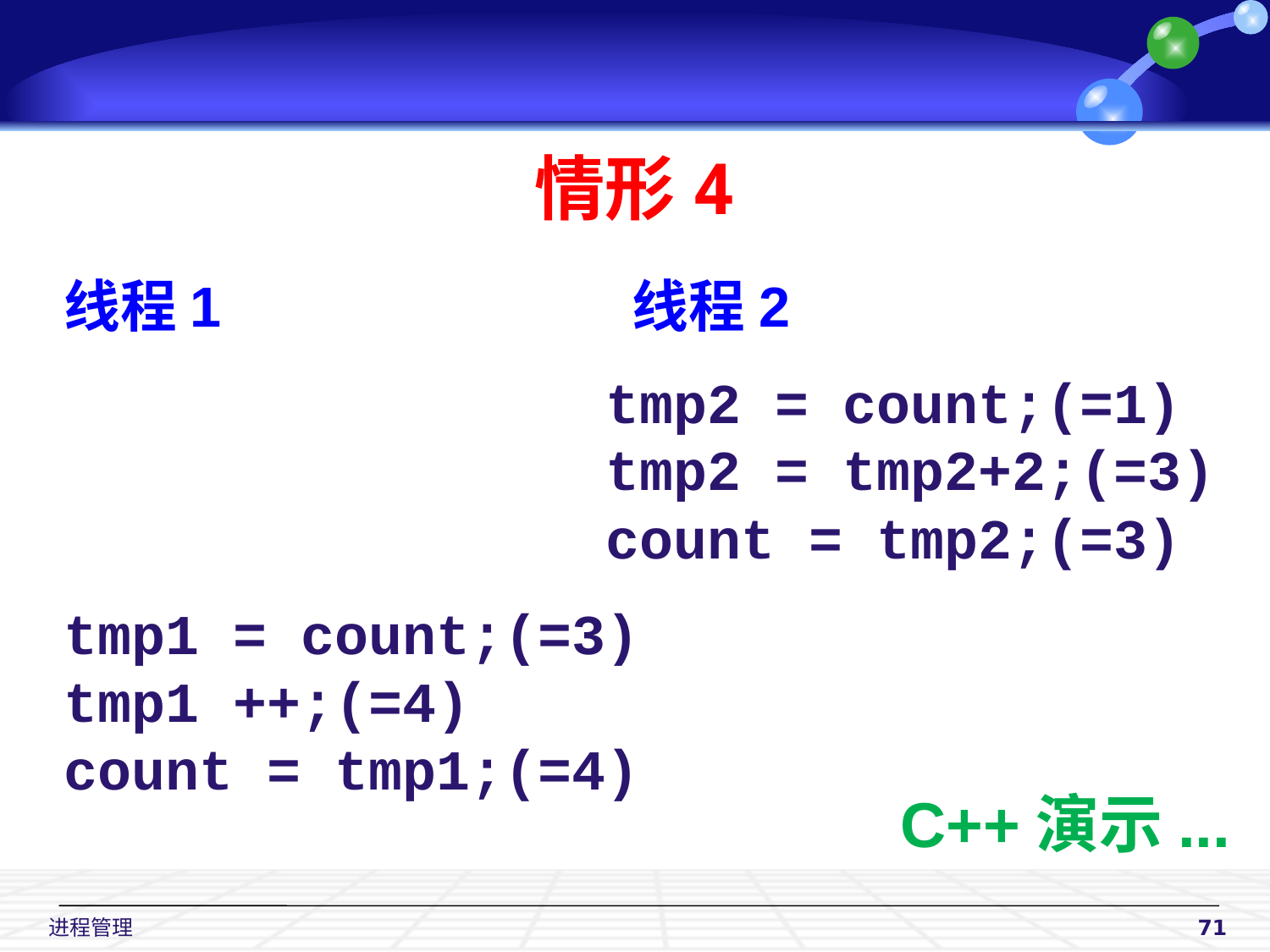

情形4
线程1			   线程2
				 tmp2 = count;(=1)
                tmp2 = tmp2+2;(=3)
                count = tmp2;(=3)
tmp1 = count;(=3)
tmp1 ++;(=4)
count = tmp1;(=4)
C++演示...
   进程管理
71